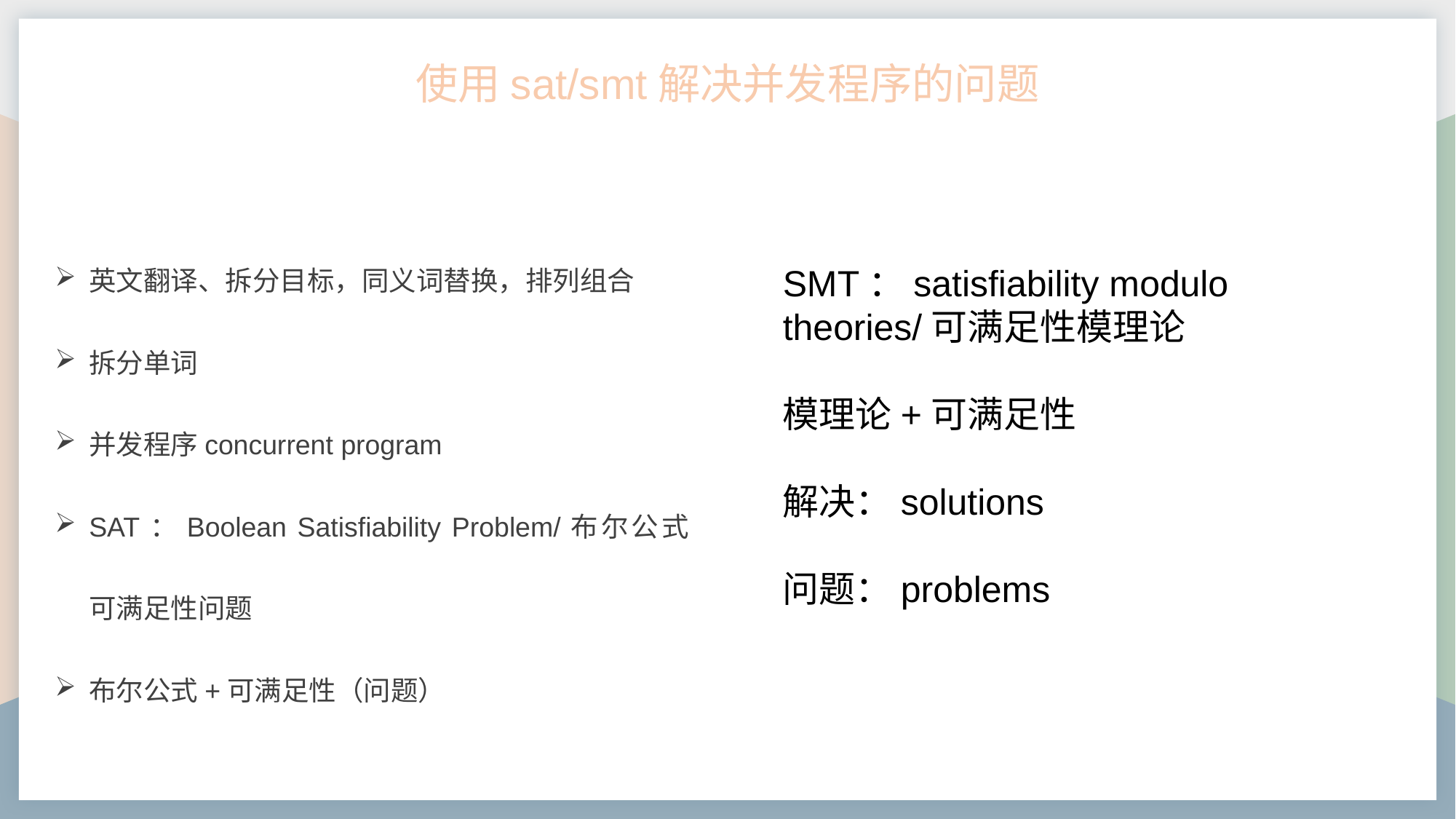

使用sat/smt解决并发程序的问题

英文翻译、拆分目标，同义词替换，排列组合
拆分单词
并发程序concurrent program
SAT：Boolean Satisfiability Problem/布尔公式可满足性问题
布尔公式+可满足性（问题）
SMT：satisfiability modulo theories/可满足性模理论

模理论+可满足性

解决：solutions

问题：problems